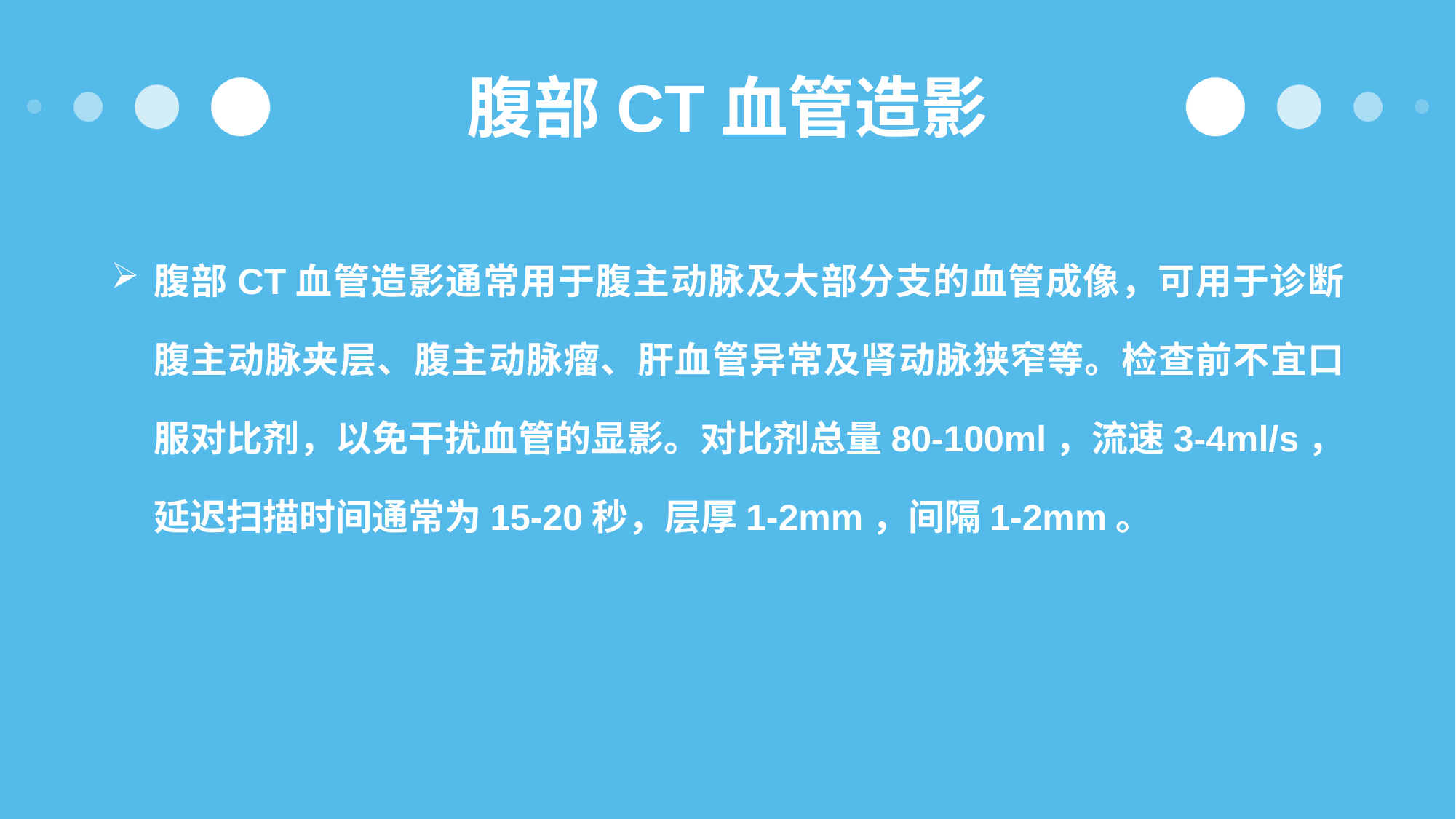

# 腹部CT血管造影
腹部CT血管造影通常用于腹主动脉及大部分支的血管成像，可用于诊断腹主动脉夹层、腹主动脉瘤、肝血管异常及肾动脉狭窄等。检查前不宜口服对比剂，以免干扰血管的显影。对比剂总量80-100ml，流速3-4ml/s，延迟扫描时间通常为15-20秒，层厚1-2mm，间隔1-2mm。